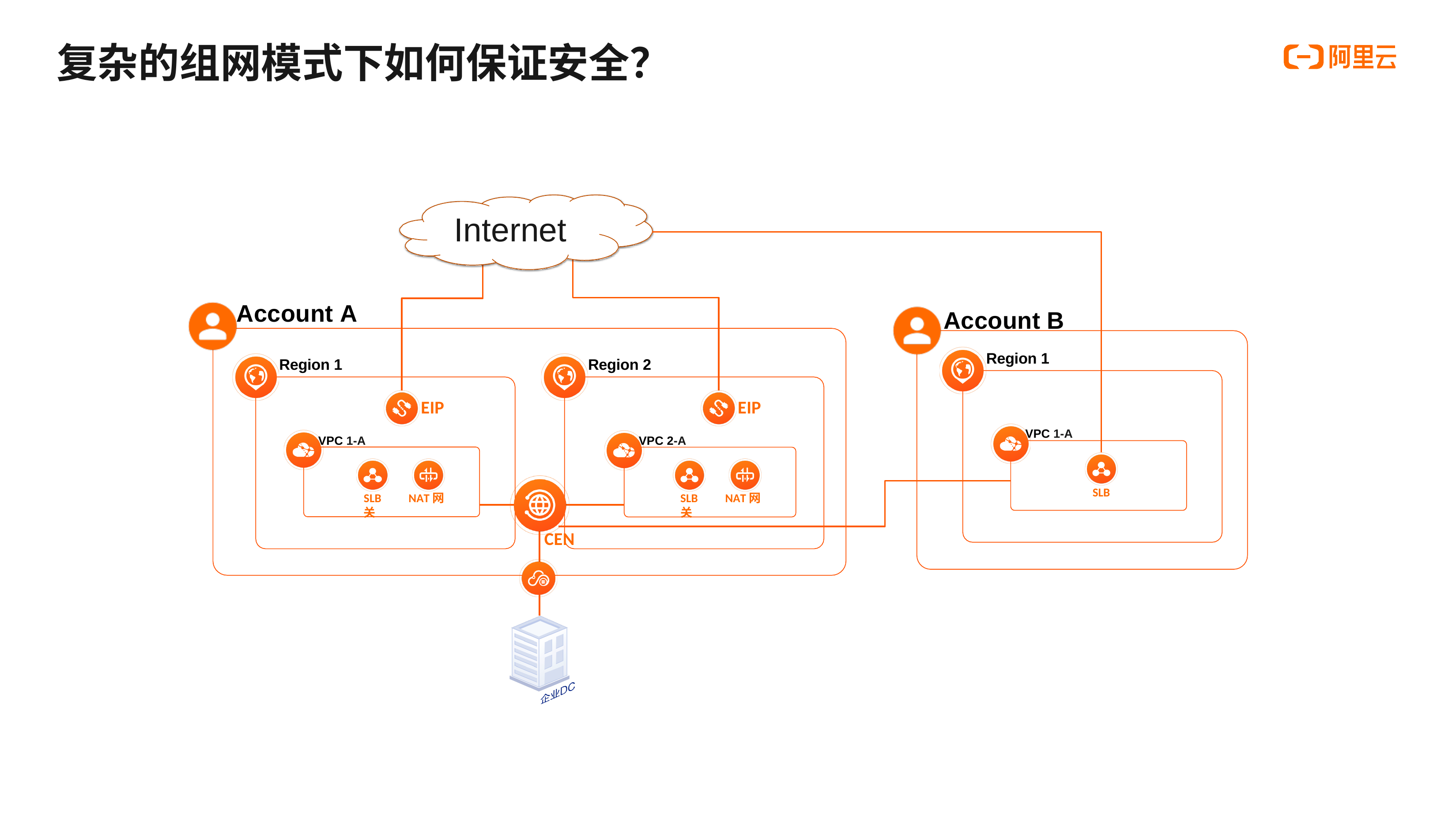

# 复杂的组网模式下如何保证安全？

Internet

Account A
Region 1

Account B
Region 1

Region 2

EIP
EIP

VPC 1-A

VPC 1-A
VPC 2-A

SLB
SLB	NAT网关
SLB	NAT网关

CEN